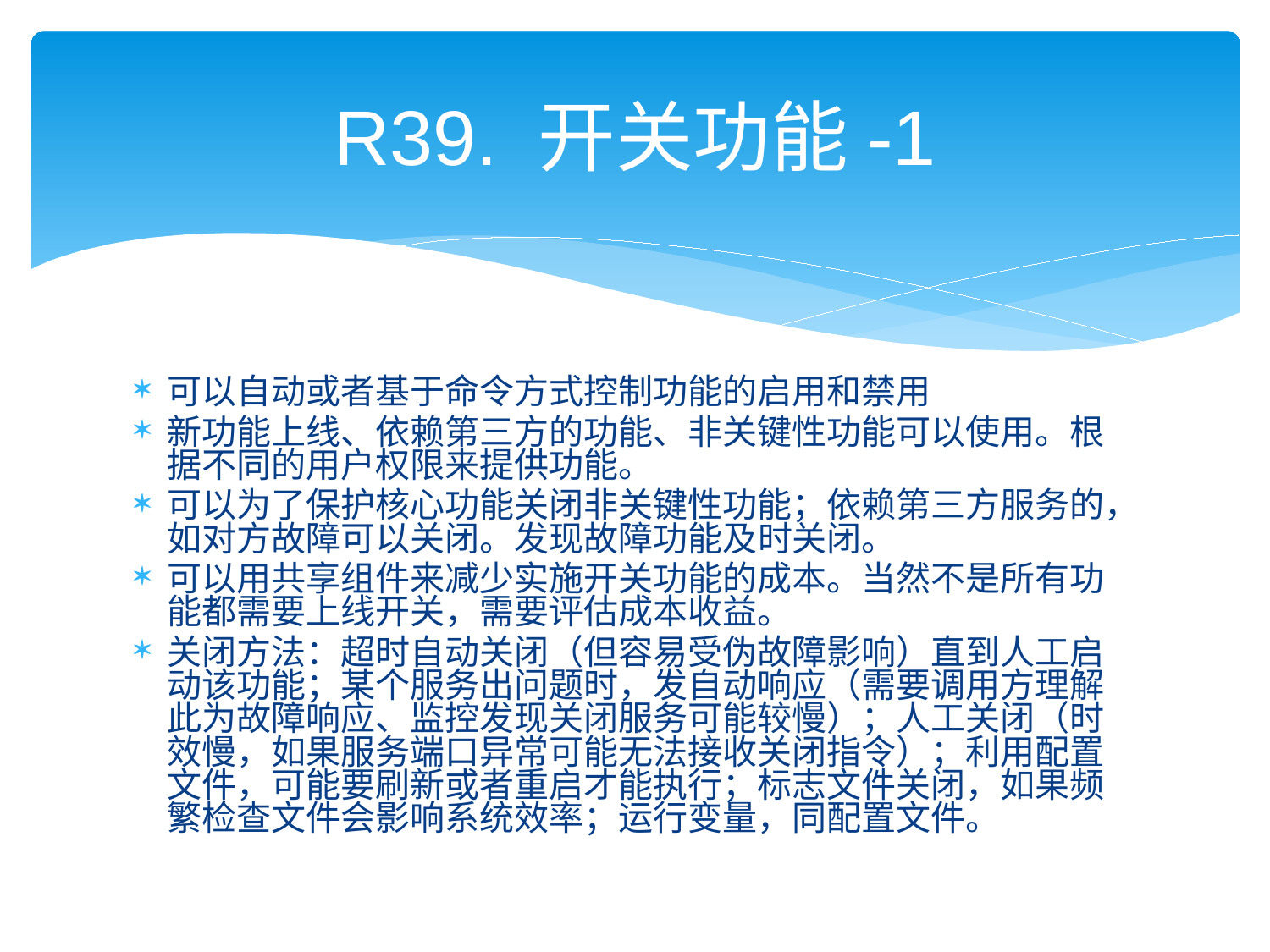

# R39. 开关功能-1
可以自动或者基于命令方式控制功能的启用和禁用
新功能上线、依赖第三方的功能、非关键性功能可以使用。根据不同的用户权限来提供功能。
可以为了保护核心功能关闭非关键性功能；依赖第三方服务的，如对方故障可以关闭。发现故障功能及时关闭。
可以用共享组件来减少实施开关功能的成本。当然不是所有功能都需要上线开关，需要评估成本收益。
关闭方法：超时自动关闭（但容易受伪故障影响）直到人工启动该功能；某个服务出问题时，发自动响应（需要调用方理解此为故障响应、监控发现关闭服务可能较慢）；人工关闭（时效慢，如果服务端口异常可能无法接收关闭指令）；利用配置文件，可能要刷新或者重启才能执行；标志文件关闭，如果频繁检查文件会影响系统效率；运行变量，同配置文件。